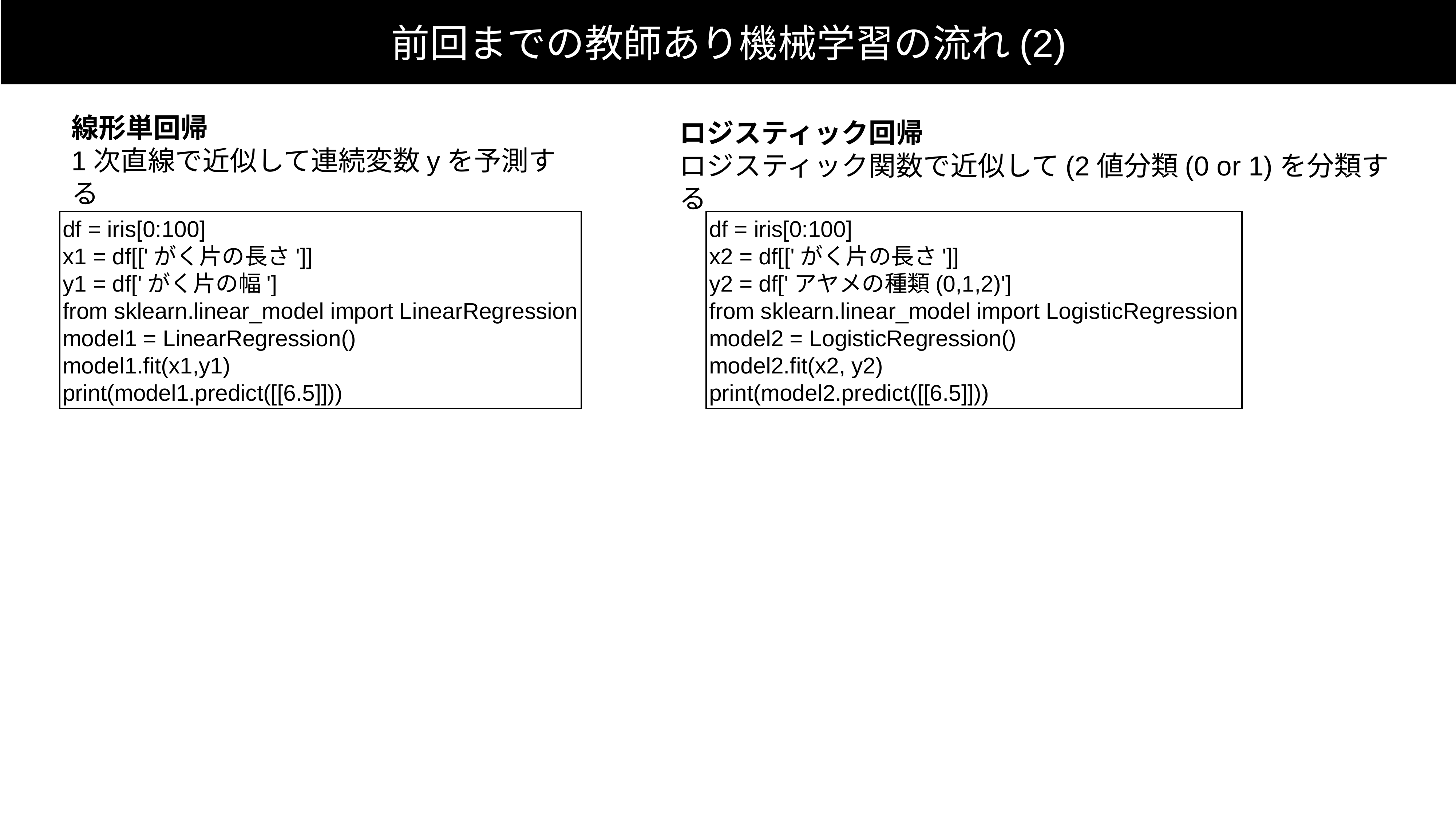

前回までの教師あり機械学習の流れ(2)
線形単回帰
1次直線で近似して連続変数yを予測する
ロジスティック回帰
ロジスティック関数で近似して(2値分類(0 or 1)を分類する
df = iris[0:100]
x1 = df[['がく片の長さ']]
y1 = df['がく片の幅']
from sklearn.linear_model import LinearRegression
model1 = LinearRegression()
model1.fit(x1,y1)
print(model1.predict([[6.5]]))
df = iris[0:100]
x2 = df[['がく片の長さ']]
y2 = df['アヤメの種類(0,1,2)']
from sklearn.linear_model import LogisticRegression
model2 = LogisticRegression()
model2.fit(x2, y2)
print(model2.predict([[6.5]]))